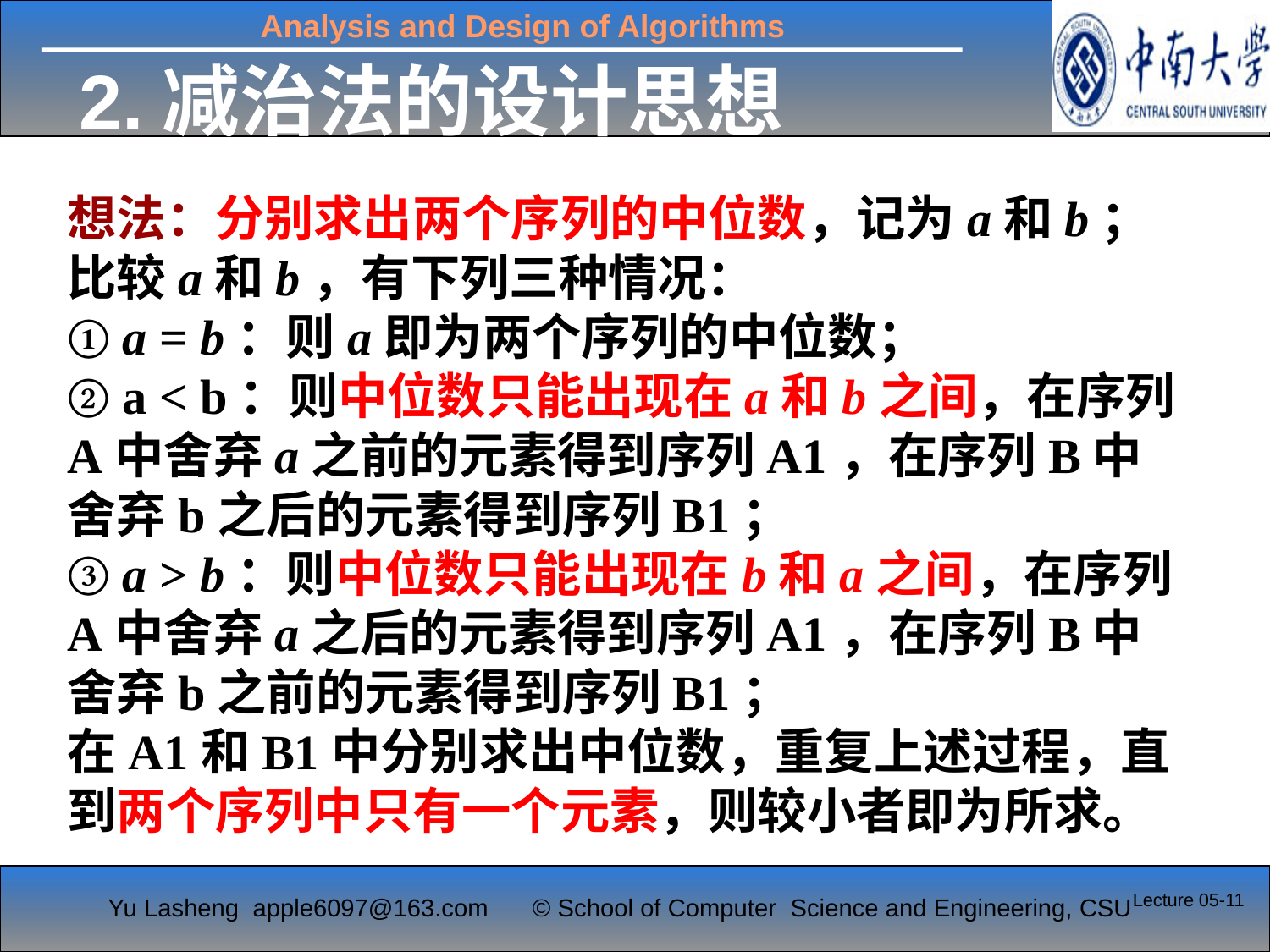

2.减治法的设计思想
想法：分别求出两个序列的中位数，记为a和b；比较a和b，有下列三种情况：
① a = b：则a即为两个序列的中位数；
② a < b：则中位数只能出现在a和b之间，在序列A中舍弃a之前的元素得到序列A1，在序列B中舍弃b之后的元素得到序列B1；
③ a > b：则中位数只能出现在b和a之间，在序列A中舍弃a之后的元素得到序列A1，在序列B中舍弃b之前的元素得到序列B1；
在A1和B1中分别求出中位数，重复上述过程，直到两个序列中只有一个元素，则较小者即为所求。
Lecture 05-11